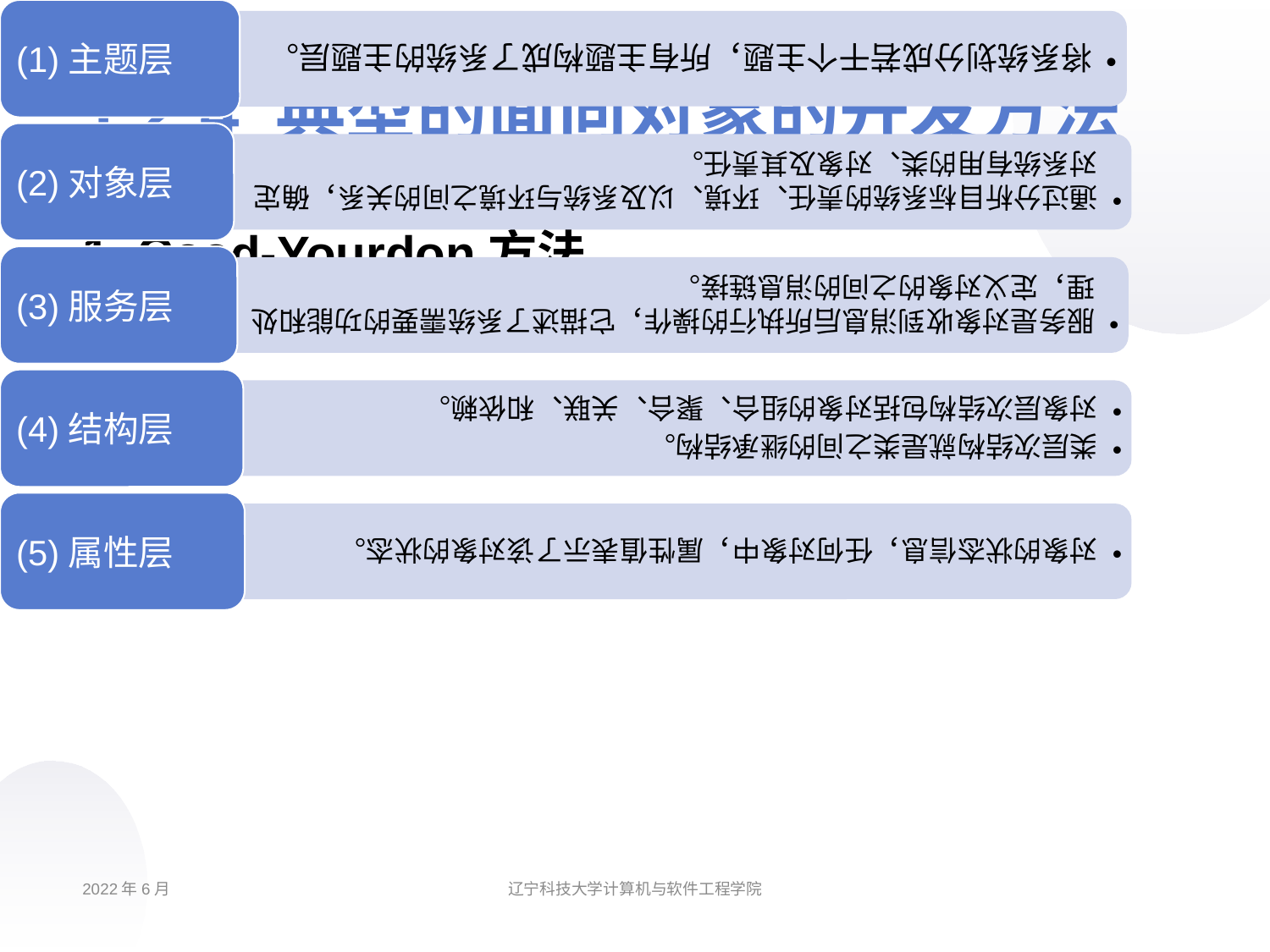

# 1.2.4 典型的面向对象的开发方法
1. Coad-Yourdon方法

将系统划分成若干个主题，所有主题构成了系统的主题层。
(1)主题层
通过分析目标系统的责任、环境、以及系统与环境之间的关系，确定对系统有用的类、对象及其责任。
(2)对象层
服务是对象收到消息后所执行的操作，它描述了系统需要的功能和处理，定义对象的之间的消息链接。
(3)服务层
类层次结构就是类之间的继承结构。
对象层次结构包括对象的组合、聚合、关联、和依赖。
(4)结构层
对象的状态信息，任何对象中，属性值表示了该对象的状态。
(5)属性层

2022年6月
辽宁科技大学计算机与软件工程学院
123